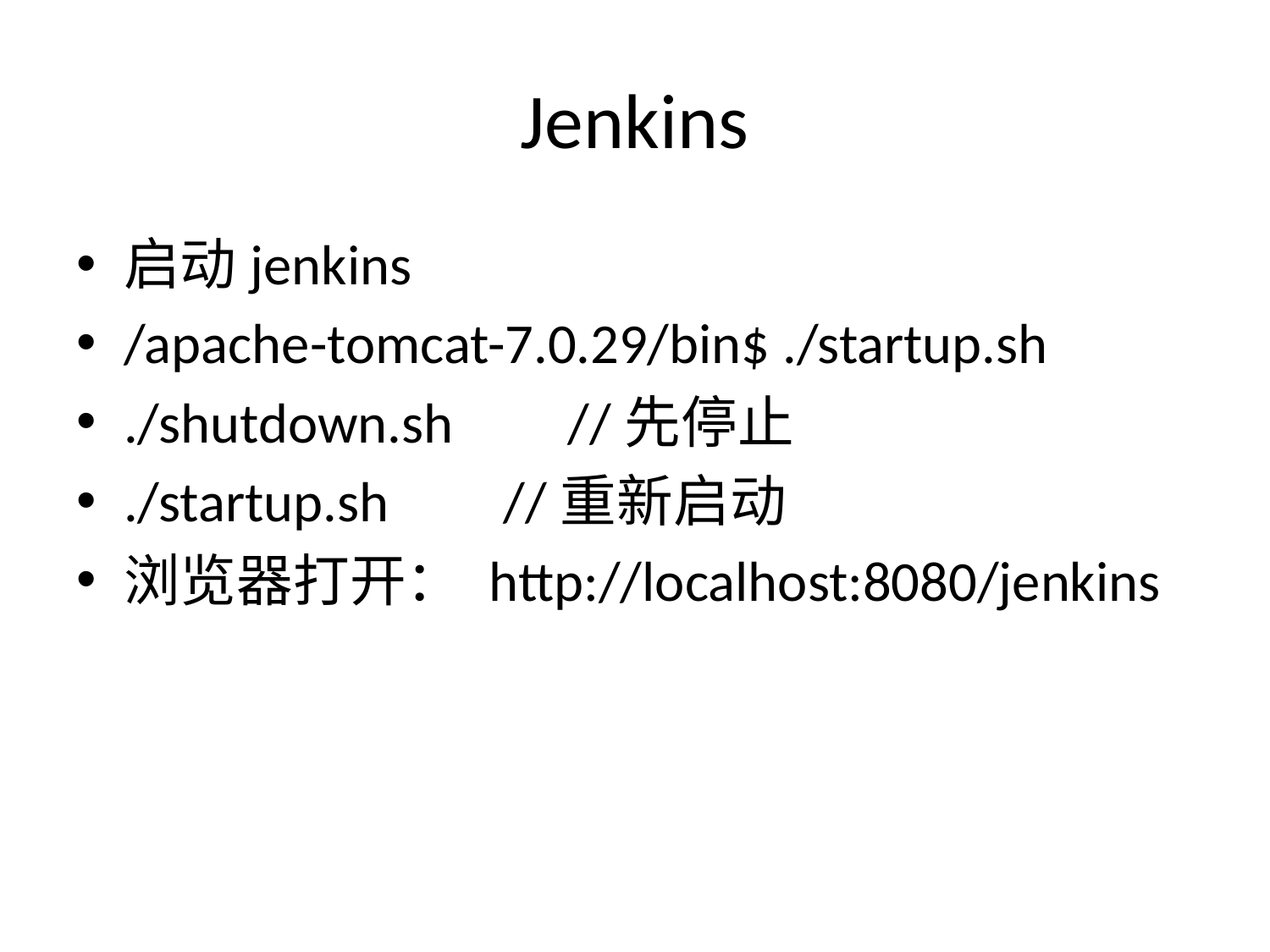

# Jenkins
启动jenkins
/apache-tomcat-7.0.29/bin$ ./startup.sh
./shutdown.sh         //先停止
./startup.sh         //重新启动
浏览器打开： http://localhost:8080/jenkins